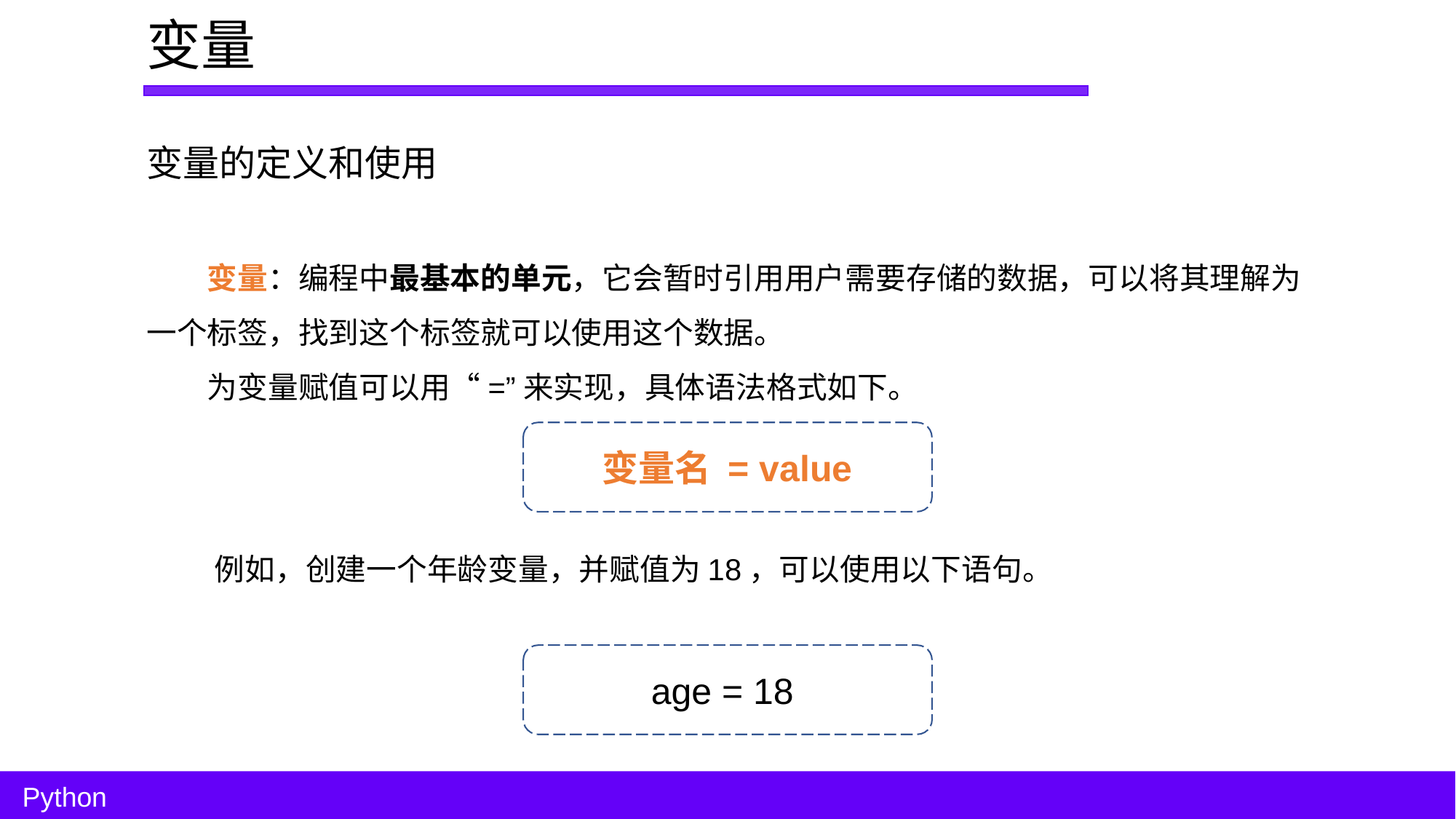

变量
变量的定义和使用
变量：编程中最基本的单元，它会暂时引用用户需要存储的数据，可以将其理解为一个标签，找到这个标签就可以使用这个数据。
为变量赋值可以用“=”来实现，具体语法格式如下。

变量名 = value
例如，创建一个年龄变量，并赋值为18，可以使用以下语句。

age = 18